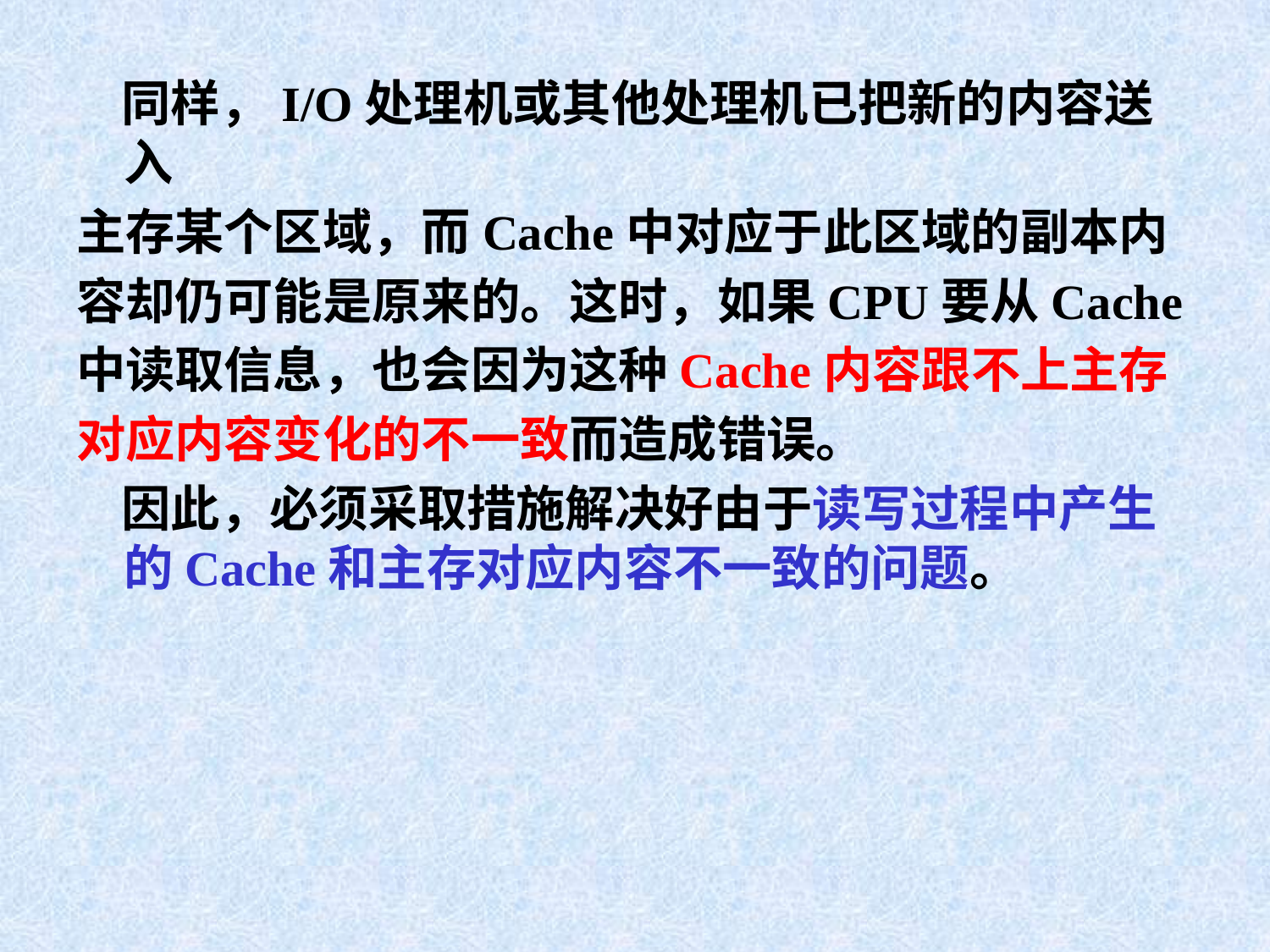

同样，I/O处理机或其他处理机已把新的内容送入
主存某个区域，而Cache中对应于此区域的副本内
容却仍可能是原来的。这时，如果CPU要从Cache
中读取信息，也会因为这种Cache内容跟不上主存
对应内容变化的不一致而造成错误。
   因此，必须采取措施解决好由于读写过程中产生的Cache和主存对应内容不一致的问题。